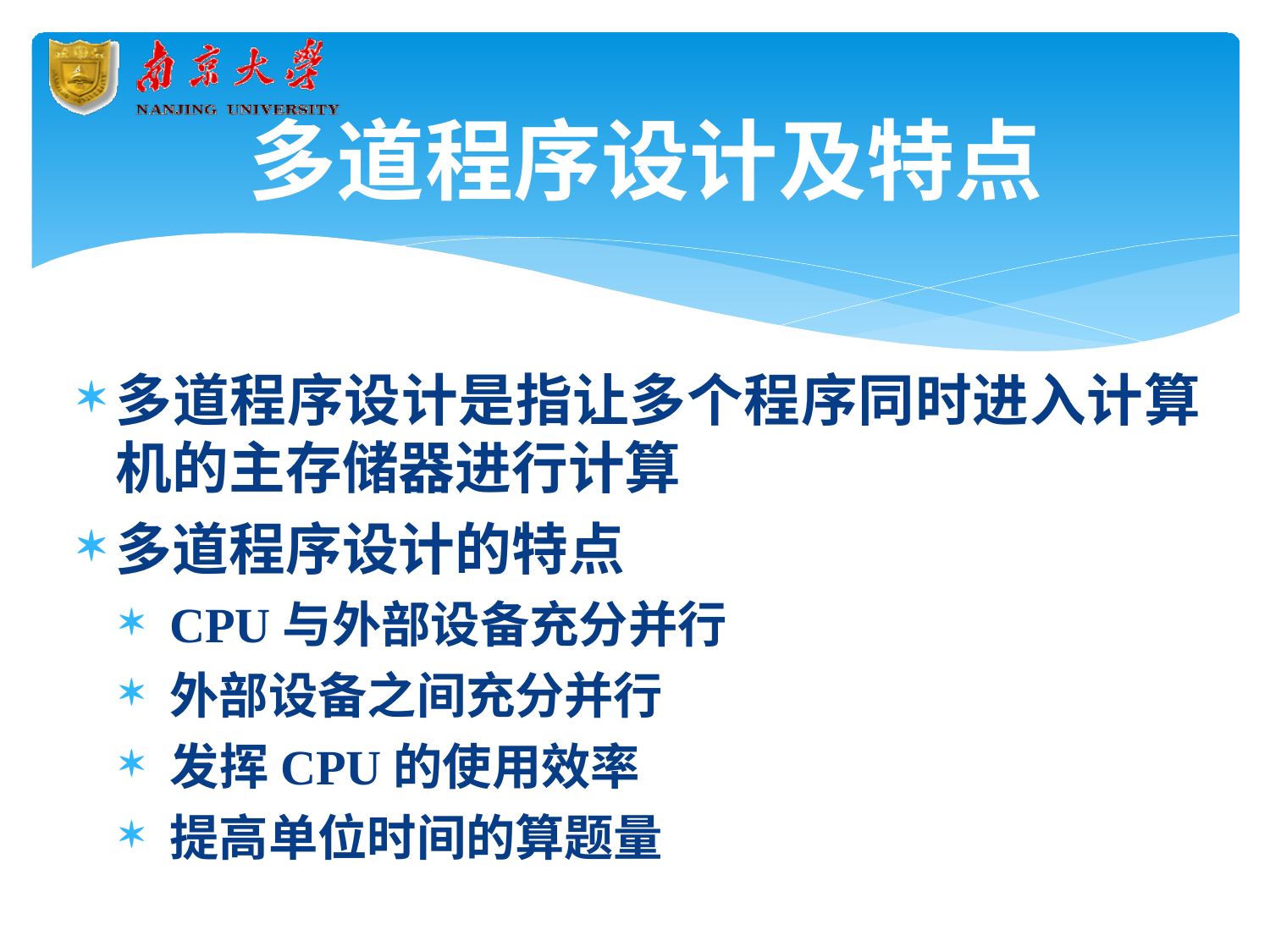

# 多道程序设计及特点
多道程序设计是指让多个程序同时进入计算 机的主存储器进行计算
多道程序设计的特点
CPU与外部设备充分并行
外部设备之间充分并行
发挥CPU的使用效率
提高单位时间的算题量